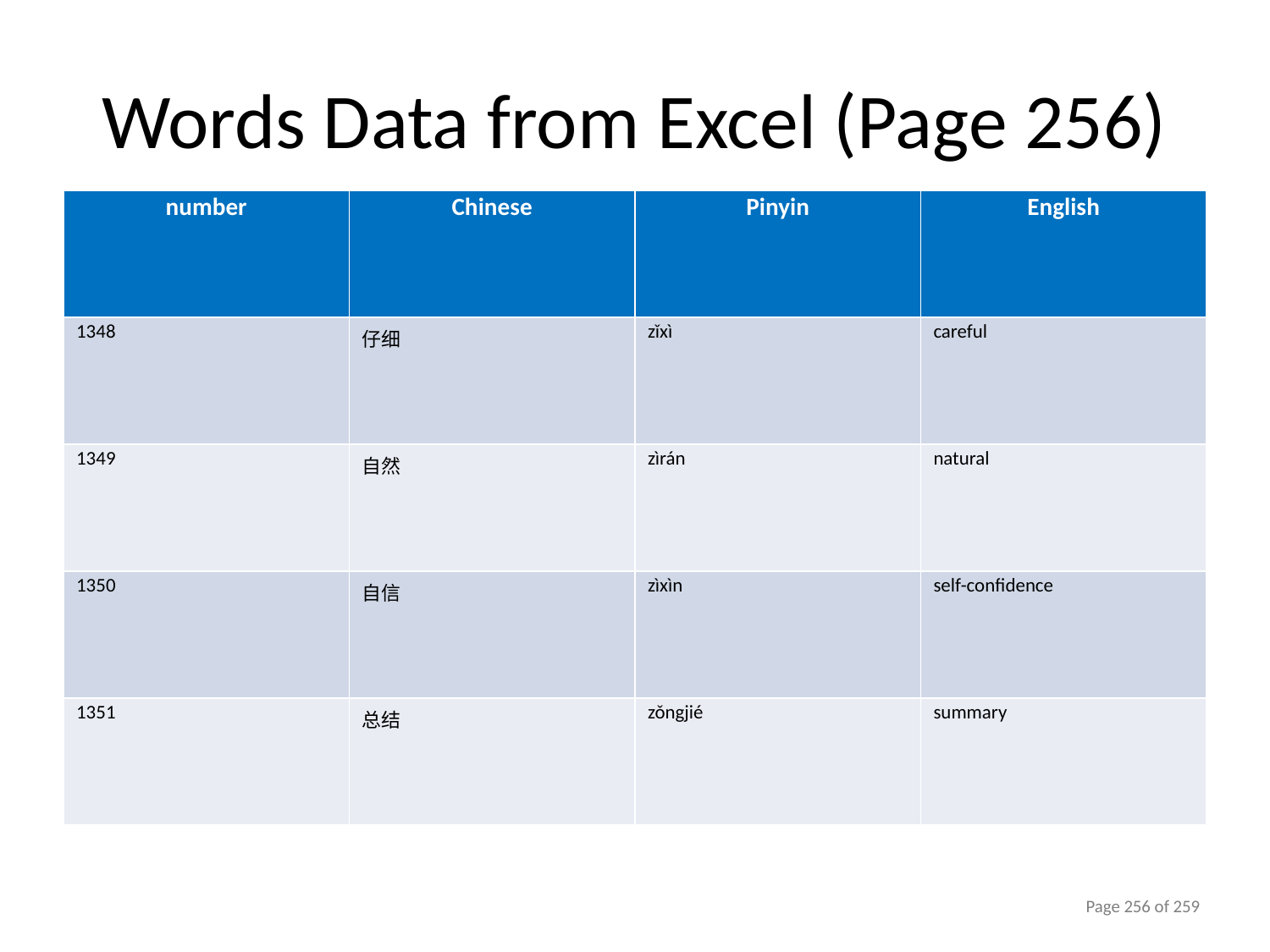

# Words Data from Excel (Page 256)
| number | Chinese | Pinyin | English |
| --- | --- | --- | --- |
| 1348 | 仔细 | zǐxì | careful |
| 1349 | 自然 | zìrán | natural |
| 1350 | 自信 | zìxìn | self-confidence |
| 1351 | 总结 | zǒngjié | summary |

Page 256 of 259